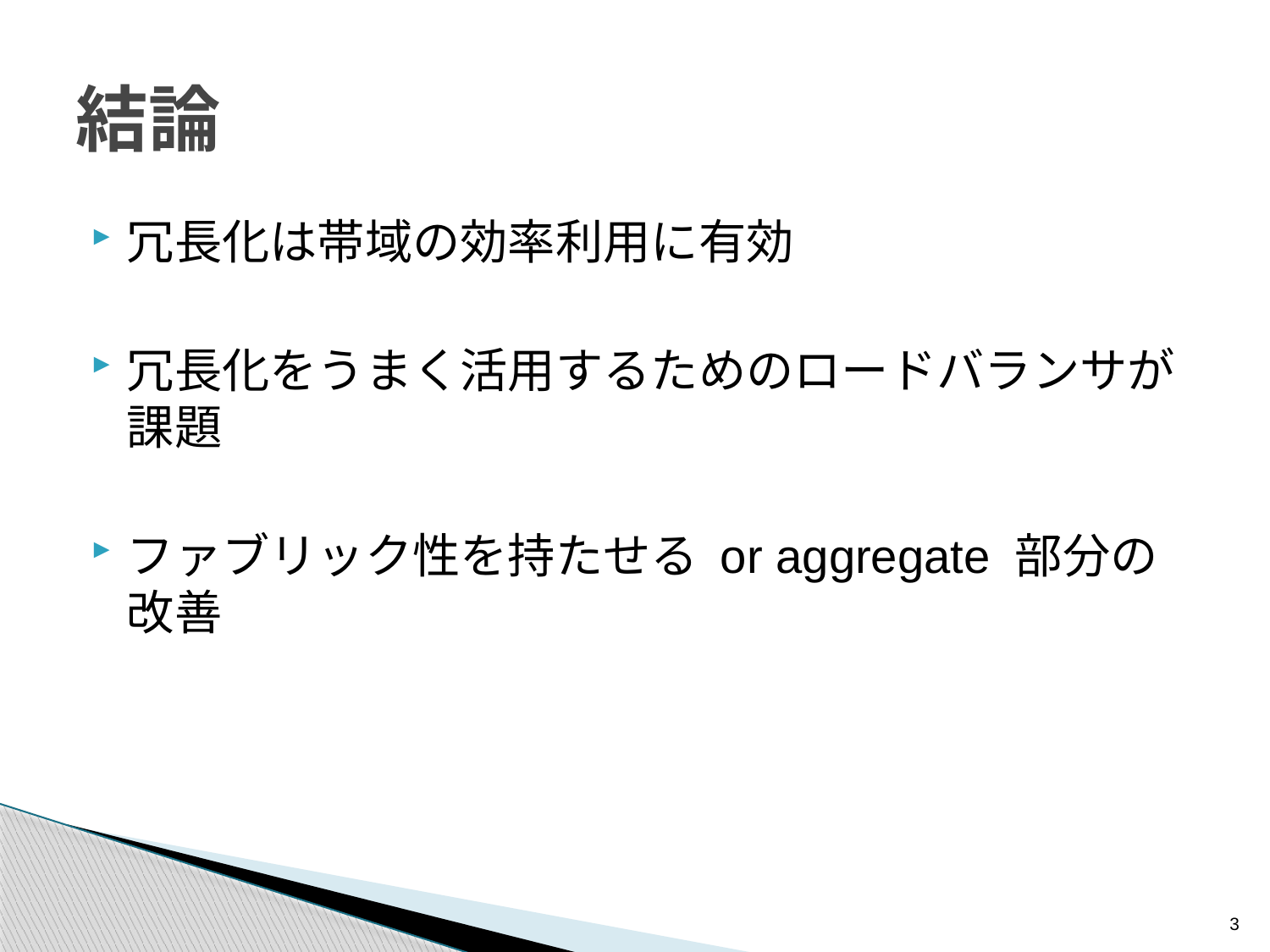

# 結論
冗長化は帯域の効率利用に有効

冗長化をうまく活用するためのロードバランサが課題

ファブリック性を持たせる or aggregate 部分の改善

3